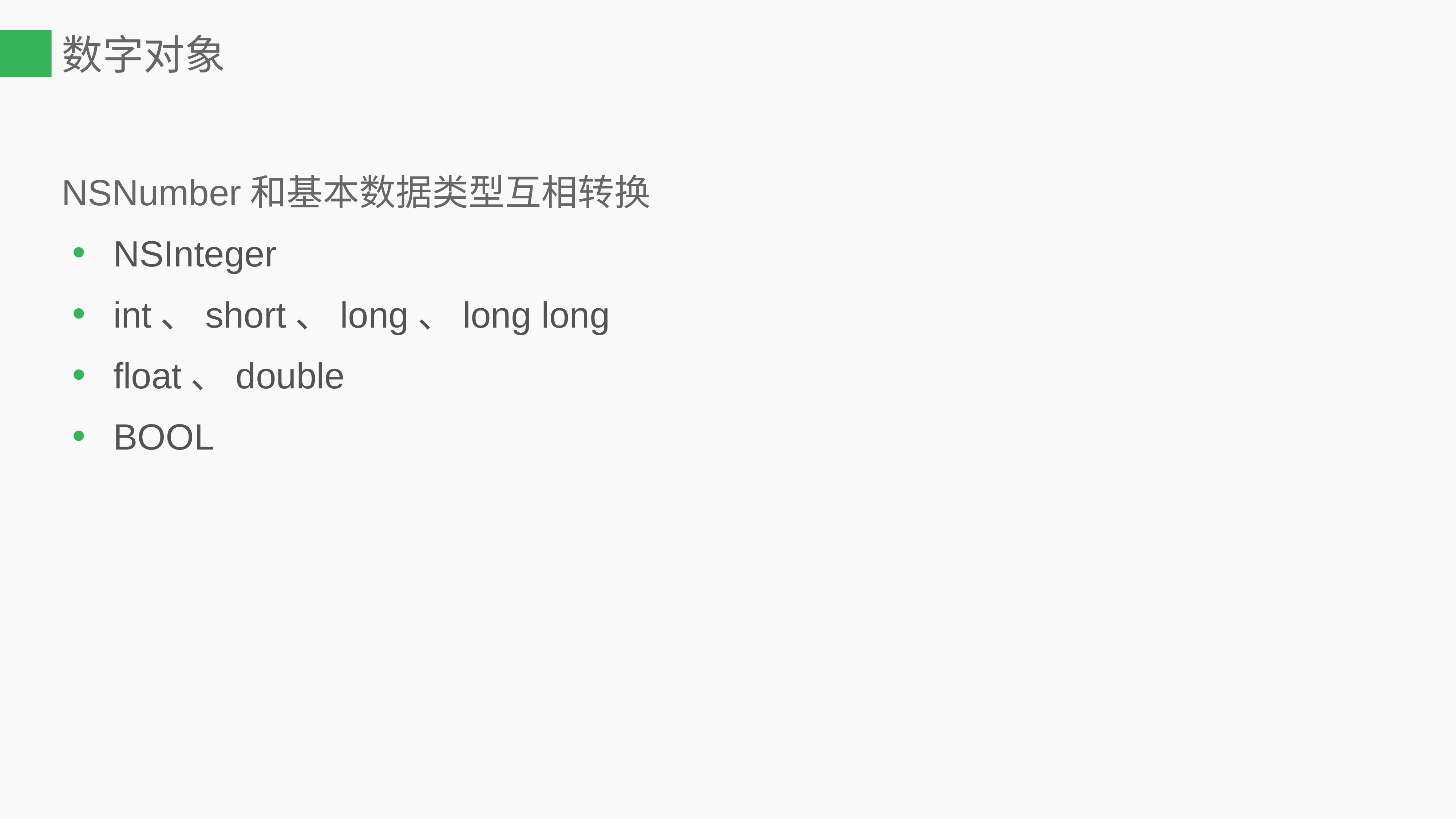

# 数字对象
NSNumber和基本数据类型互相转换
NSInteger
int、short、long、long long
float、double
BOOL